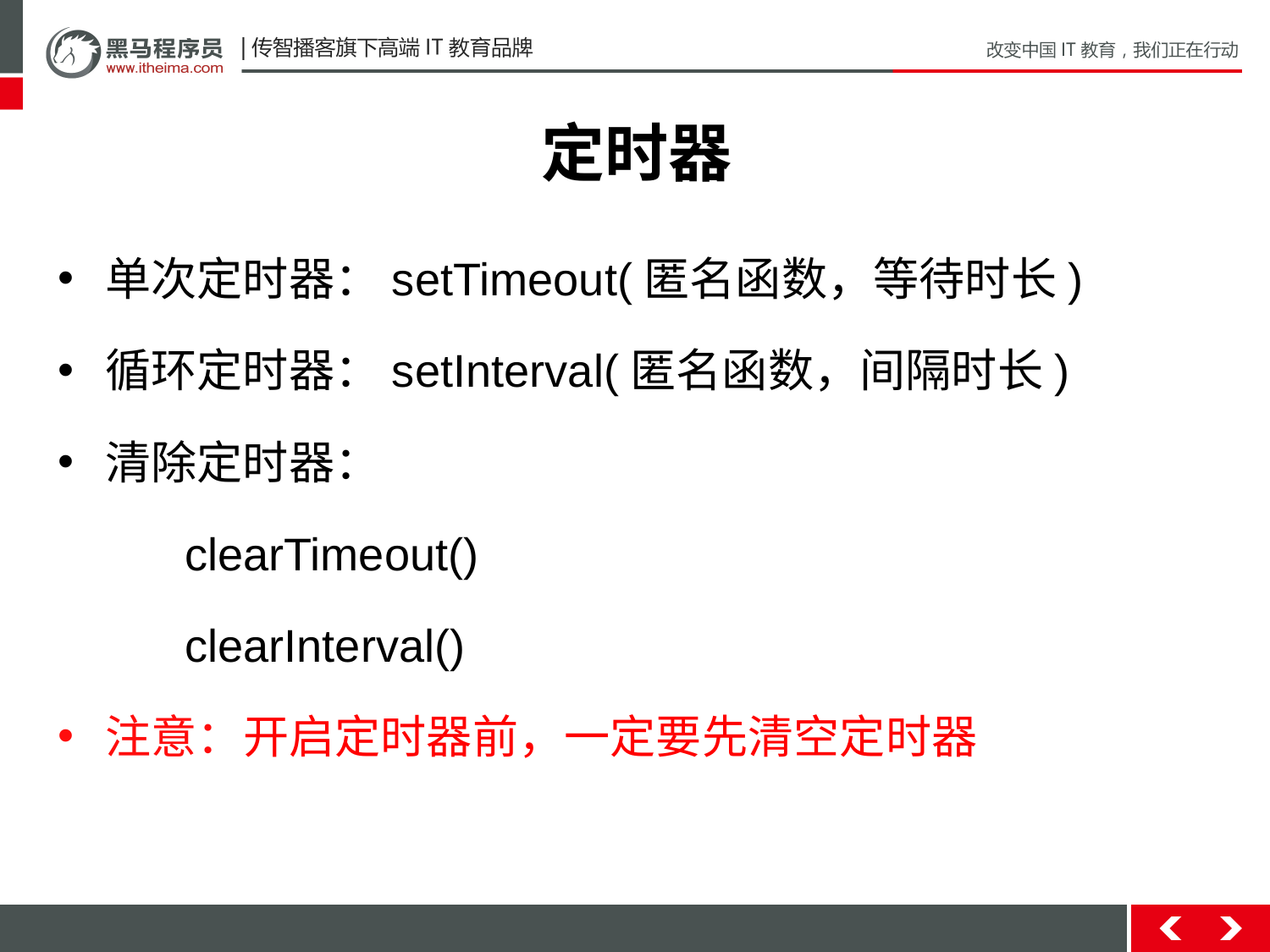

# 定时器
单次定时器：setTimeout(匿名函数，等待时长)
循环定时器：setInterval(匿名函数，间隔时长)
清除定时器：
	clearTimeout()
	clearInterval()
注意：开启定时器前，一定要先清空定时器